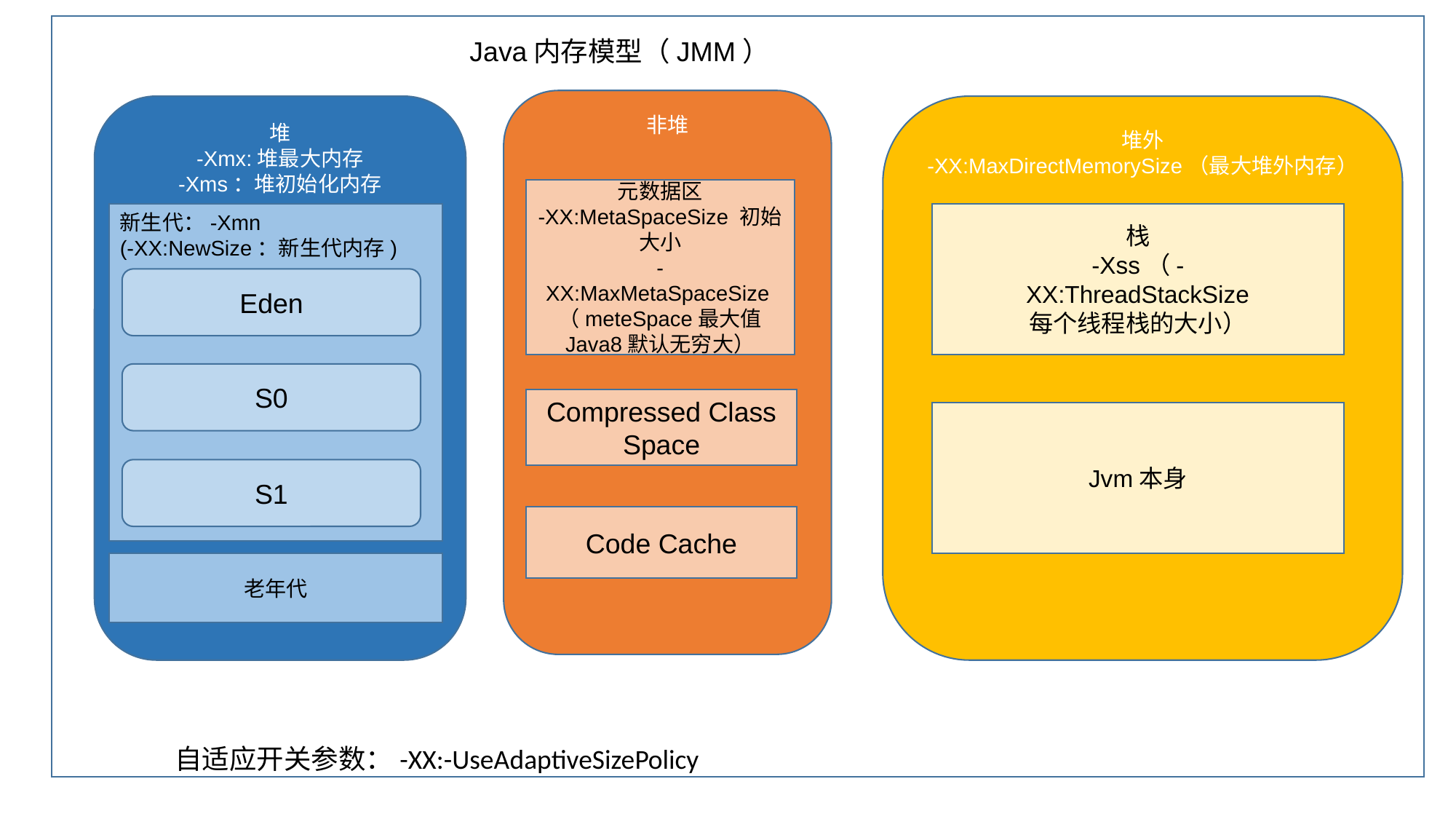

Java内存模型（JMM）
非堆
堆
-Xmx:堆最大内存
-Xms：堆初始化内存
堆外
-XX:MaxDirectMemorySize（最大堆外内存）
元数据区
-XX:MetaSpaceSize 初始大小
-XX:MaxMetaSpaceSize（meteSpace最大值
Java8默认无穷大）
新生代：-Xmn
(-XX:NewSize：新生代内存)
栈
-Xss（-
XX:ThreadStackSize
每个线程栈的大小）
Eden
S0
Compressed Class Space
Jvm本身
S1
Code Cache
老年代
自适应开关参数：-XX:-UseAdaptiveSizePolicy